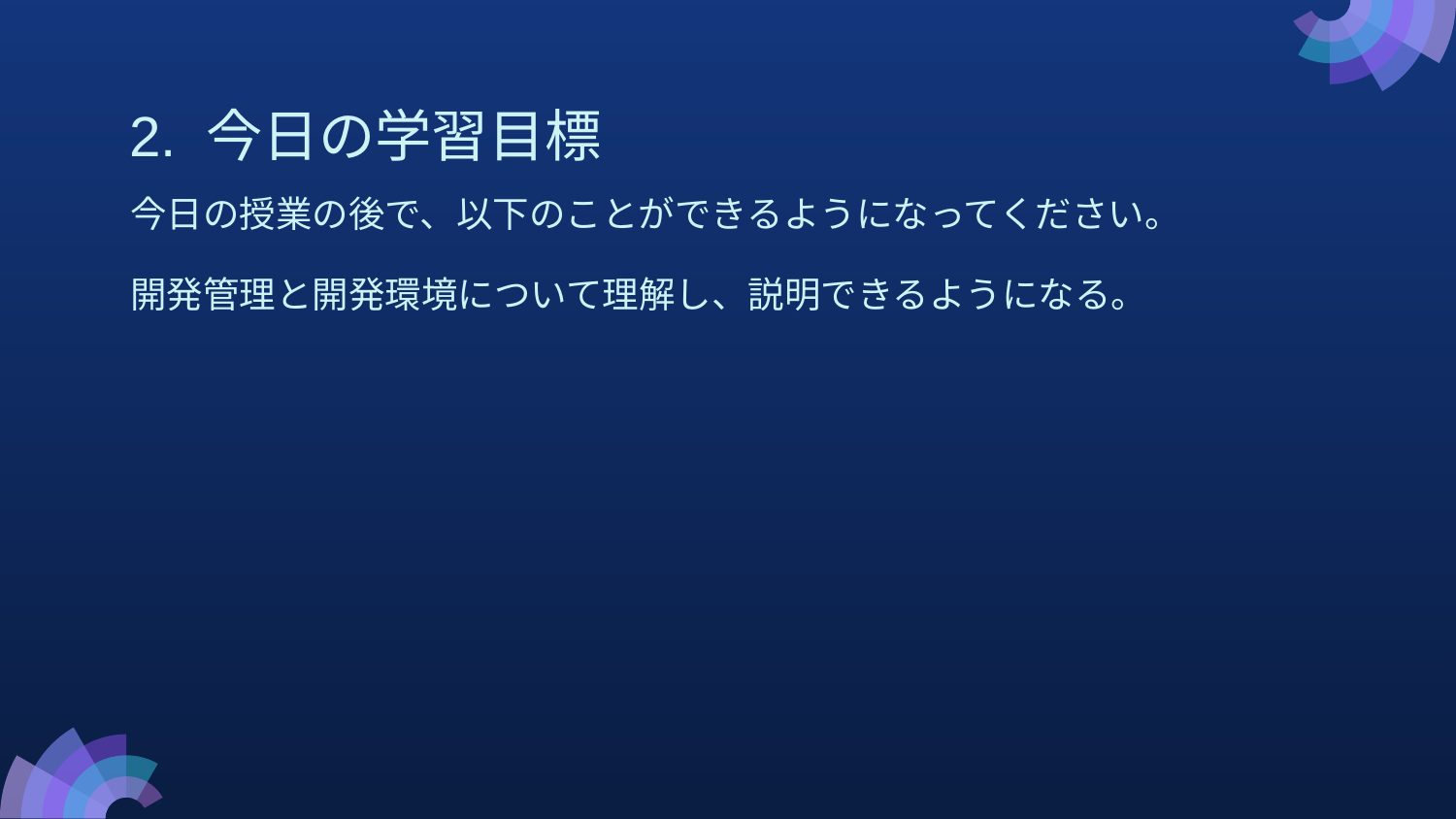

# 2. 今日の学習目標
今日の授業の後で、以下のことができるようになってください。
開発管理と開発環境について理解し、説明できるようになる。